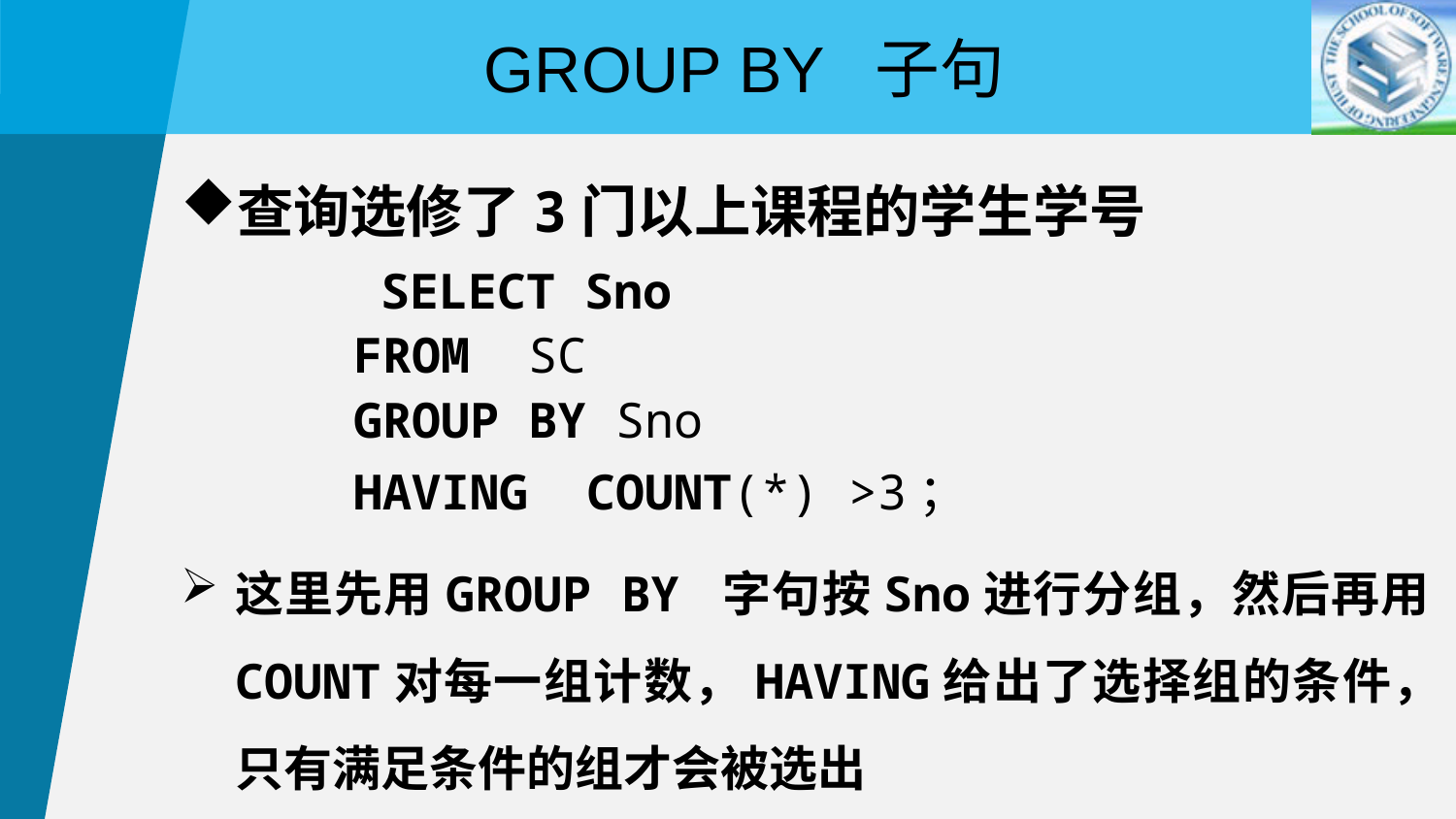

GROUP BY  子句
查询选修了3门以上课程的学生学号
		SELECT Sno
		FROM  SC
		GROUP BY Sno
		HAVING  COUNT(*) >3；
这里先用GROUP BY 字句按Sno进行分组，然后再用COUNT对每一组计数，HAVING给出了选择组的条件，只有满足条件的组才会被选出